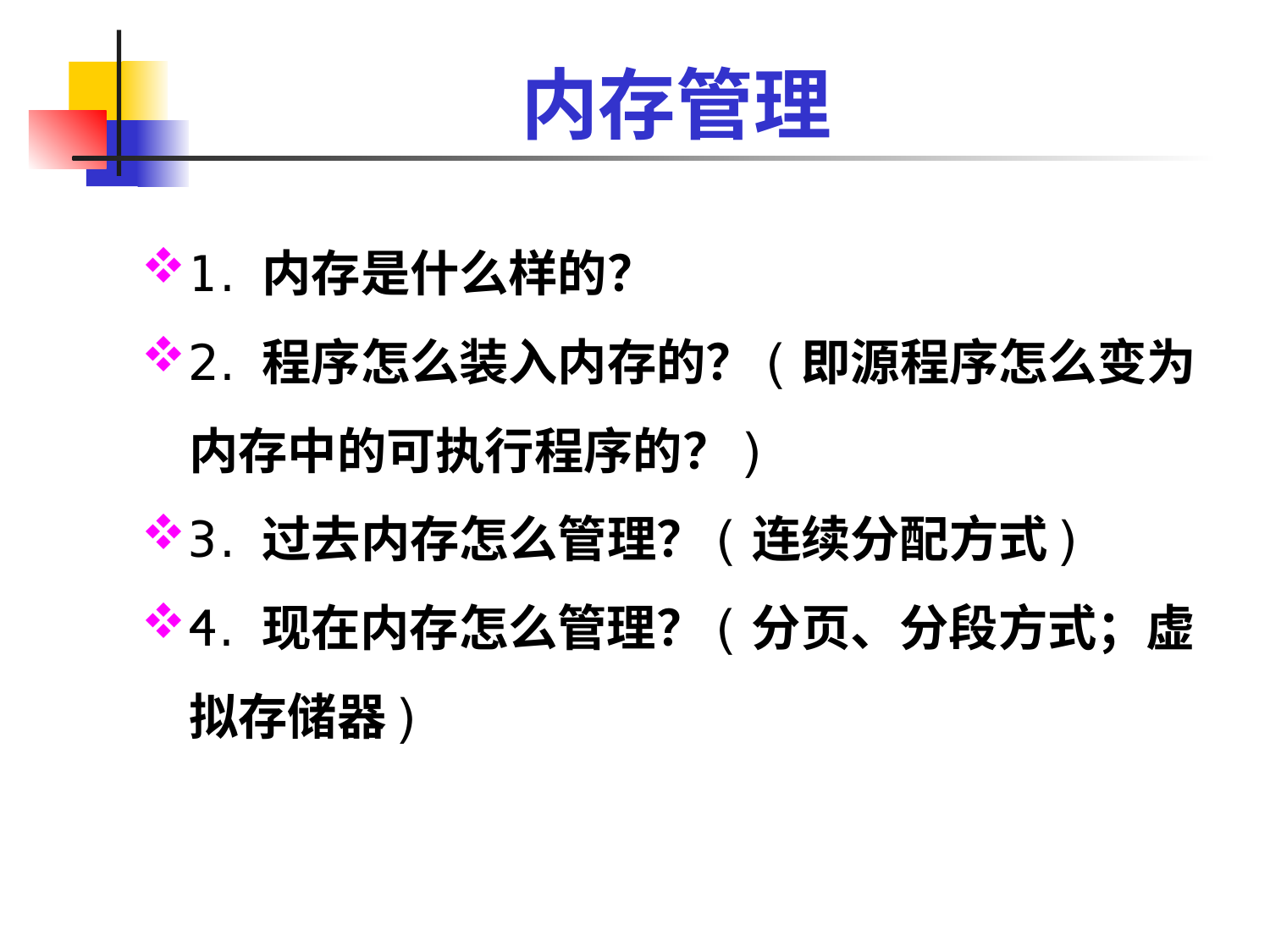

# 内存管理
1. 内存是什么样的？
2. 程序怎么装入内存的？(即源程序怎么变为内存中的可执行程序的？)
3. 过去内存怎么管理？(连续分配方式)
4. 现在内存怎么管理？(分页、分段方式；虚拟存储器)